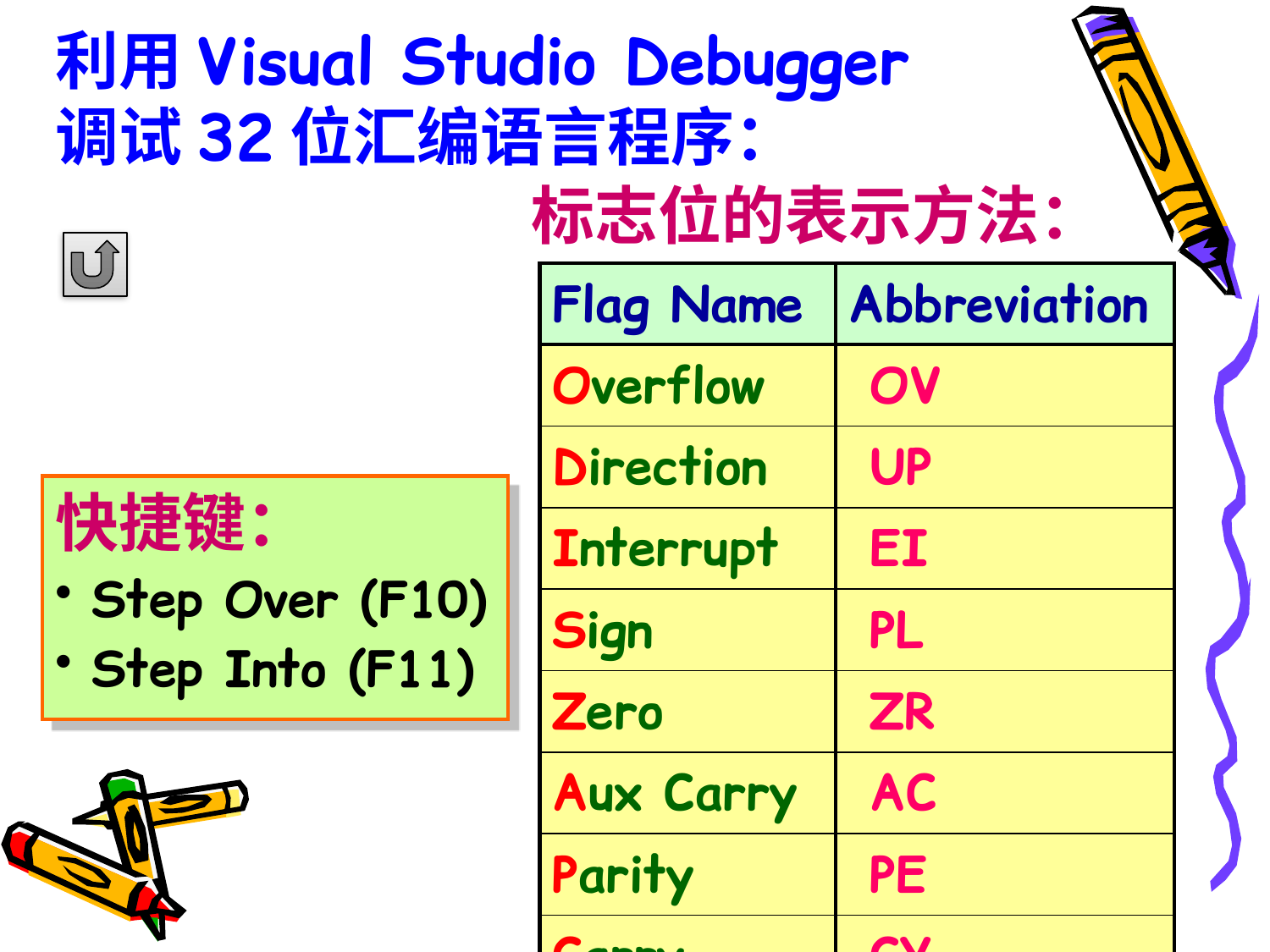

# 利用Visual Studio Debugger 调试32位汇编语言程序：
标志位的表示方法：

| Flag Name | Abbreviation |
| --- | --- |
| Overflow | OV |
| Direction | UP |
| Interrupt | EI |
| Sign | PL |
| Zero | ZR |
| Aux Carry | AC |
| Parity | PE |
| Carry | CY |
快捷键：
Step Over (F10)
Step Into (F11)